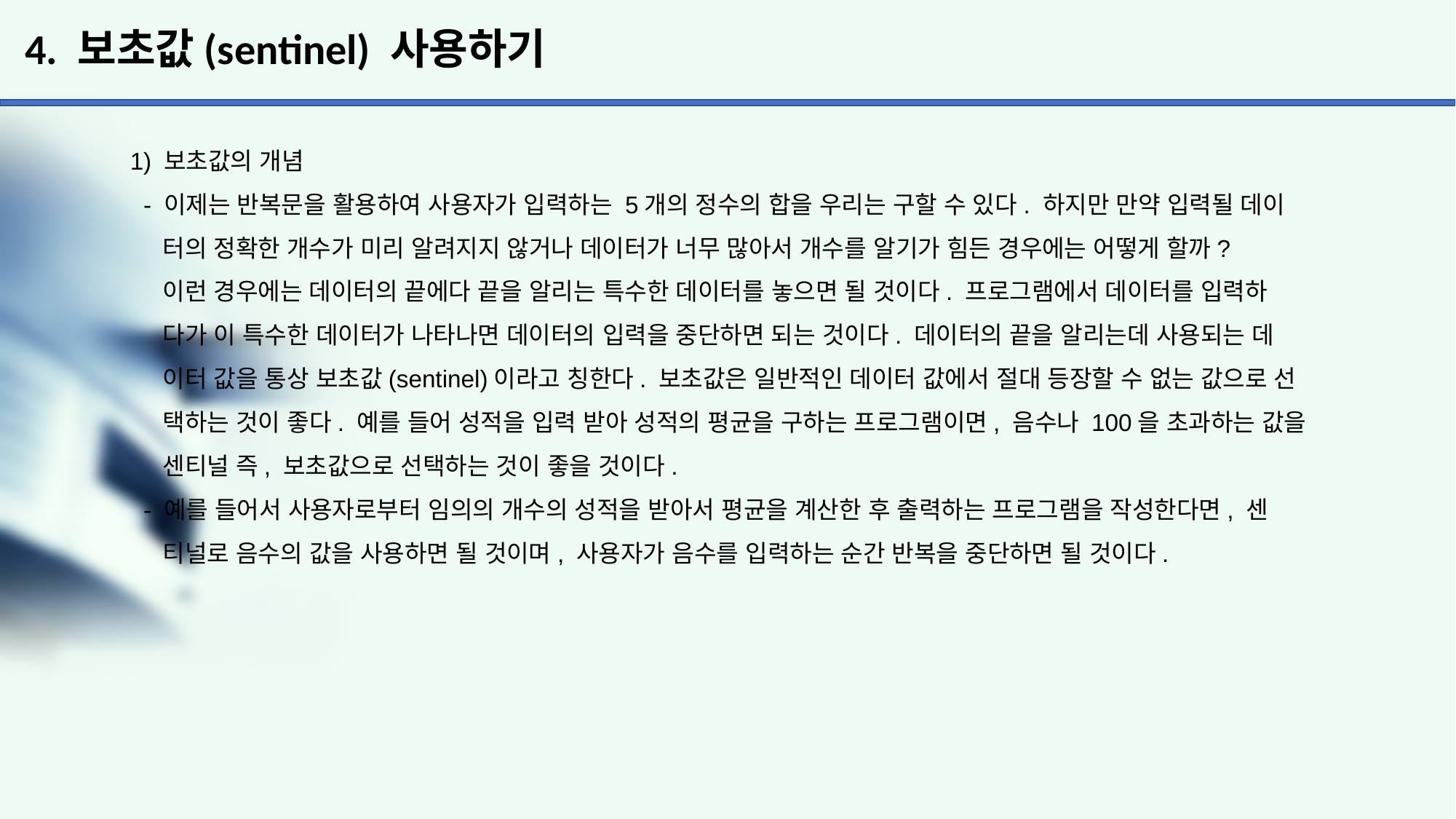

# 4. 보초값(sentinel) 사용하기
1) 보초값의 개념
  - 이제는 반복문을 활용하여 사용자가 입력하는 5개의 정수의 합을 우리는 구할 수 있다. 하지만 만약 입력될 데이
    터의 정확한 개수가 미리 알려지지 않거나 데이터가 너무 많아서 개수를 알기가 힘든 경우에는 어떻게 할까?
    이런 경우에는 데이터의 끝에다 끝을 알리는 특수한 데이터를 놓으면 될 것이다. 프로그램에서 데이터를 입력하
    다가 이 특수한 데이터가 나타나면 데이터의 입력을 중단하면 되는 것이다. 데이터의 끝을 알리는데 사용되는 데
    이터 값을 통상 보초값(sentinel)이라고 칭한다. 보초값은 일반적인 데이터 값에서 절대 등장할 수 없는 값으로 선
    택하는 것이 좋다. 예를 들어 성적을 입력 받아 성적의 평균을 구하는 프로그램이면, 음수나 100을 초과하는 값을
    센티널 즉, 보초값으로 선택하는 것이 좋을 것이다.
  - 예를 들어서 사용자로부터 임의의 개수의 성적을 받아서 평균을 계산한 후 출력하는 프로그램을 작성한다면, 센
    티널로 음수의 값을 사용하면 될 것이며, 사용자가 음수를 입력하는 순간 반복을 중단하면 될 것이다.